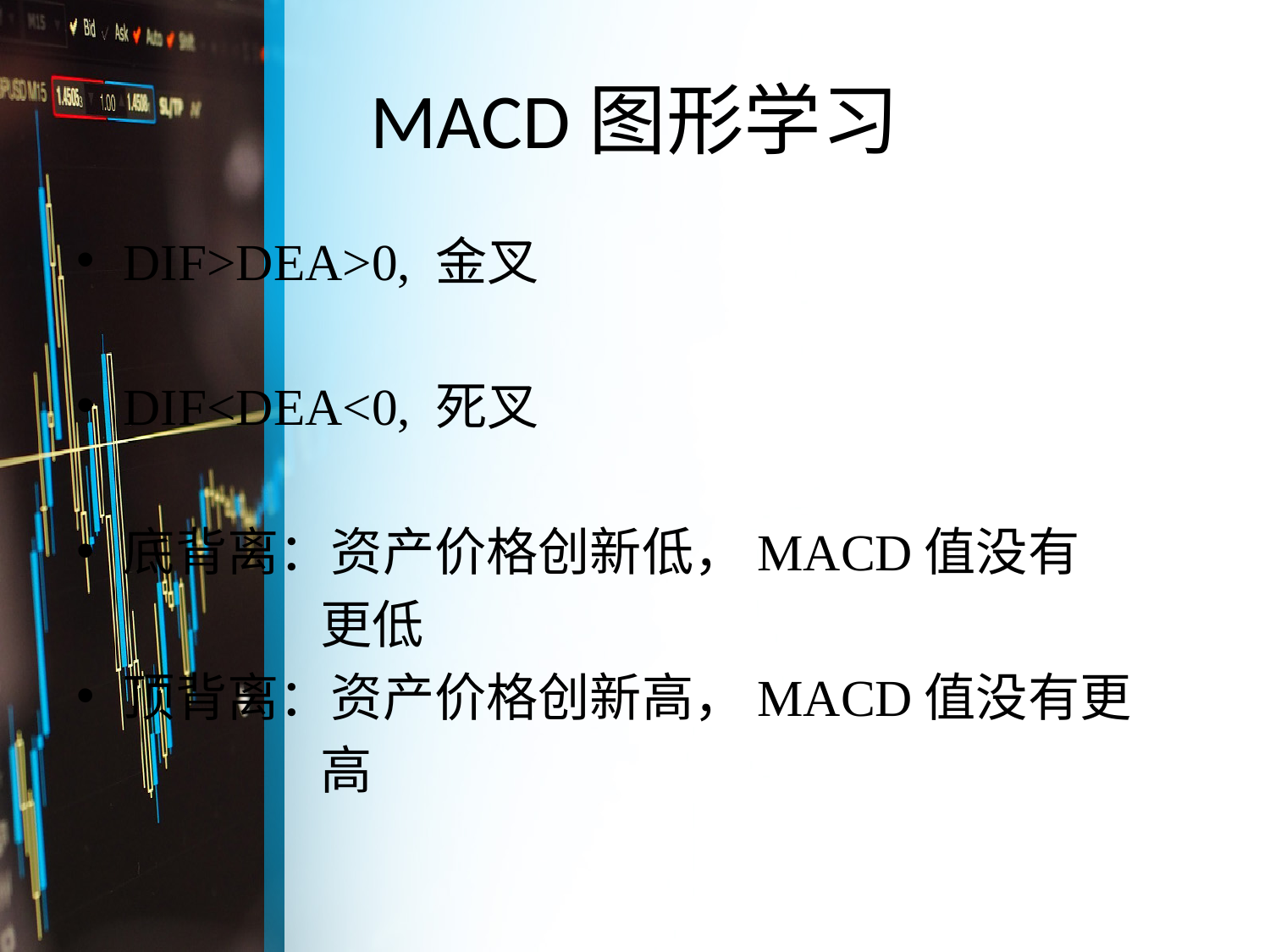

# MACD图形学习
DIF>DEA>0, 金叉

DIF<DEA<0, 死叉

底背离：资产价格创新低，MACD值没有
                    更低
顶背离：资产价格创新高，MACD值没有更
                    高